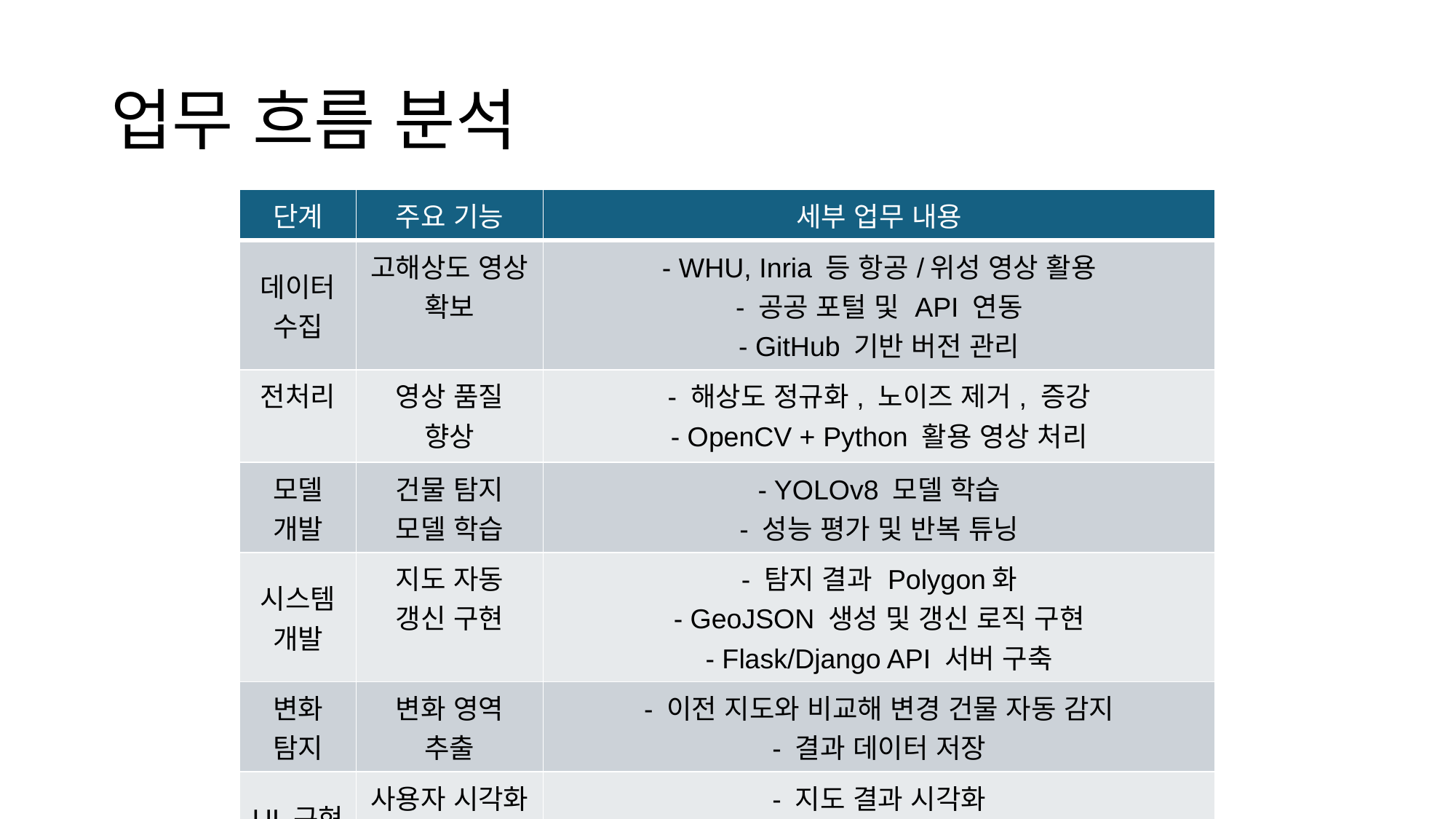

# 업무 흐름 분석
| 단계 | 주요 기능 | 세부 업무 내용 |
| --- | --- | --- |
| 데이터 수집 | 고해상도 영상 확보 | - WHU, Inria 등 항공/위성 영상 활용 - 공공 포털 및 API 연동 - GitHub 기반 버전 관리 |
| 전처리 | 영상 품질 향상 | - 해상도 정규화, 노이즈 제거, 증강 - OpenCV + Python 활용 영상 처리 |
| 모델 개발 | 건물 탐지 모델 학습 | - YOLOv8 모델 학습 - 성능 평가 및 반복 튜닝 |
| 시스템 개발 | 지도 자동 갱신 구현 | - 탐지 결과 Polygon화 - GeoJSON 생성 및 갱신 로직 구현 - Flask/Django API 서버 구축 |
| 변화 탐지 | 변화 영역 추출 | - 이전 지도와 비교해 변경 건물 자동 감지 - 결과 데이터 저장 |
| UI 구현 | 사용자 시각화 제공 | - 지도 결과 시각화 - 변화 비교, 결과 다운로드 기능 제공 |